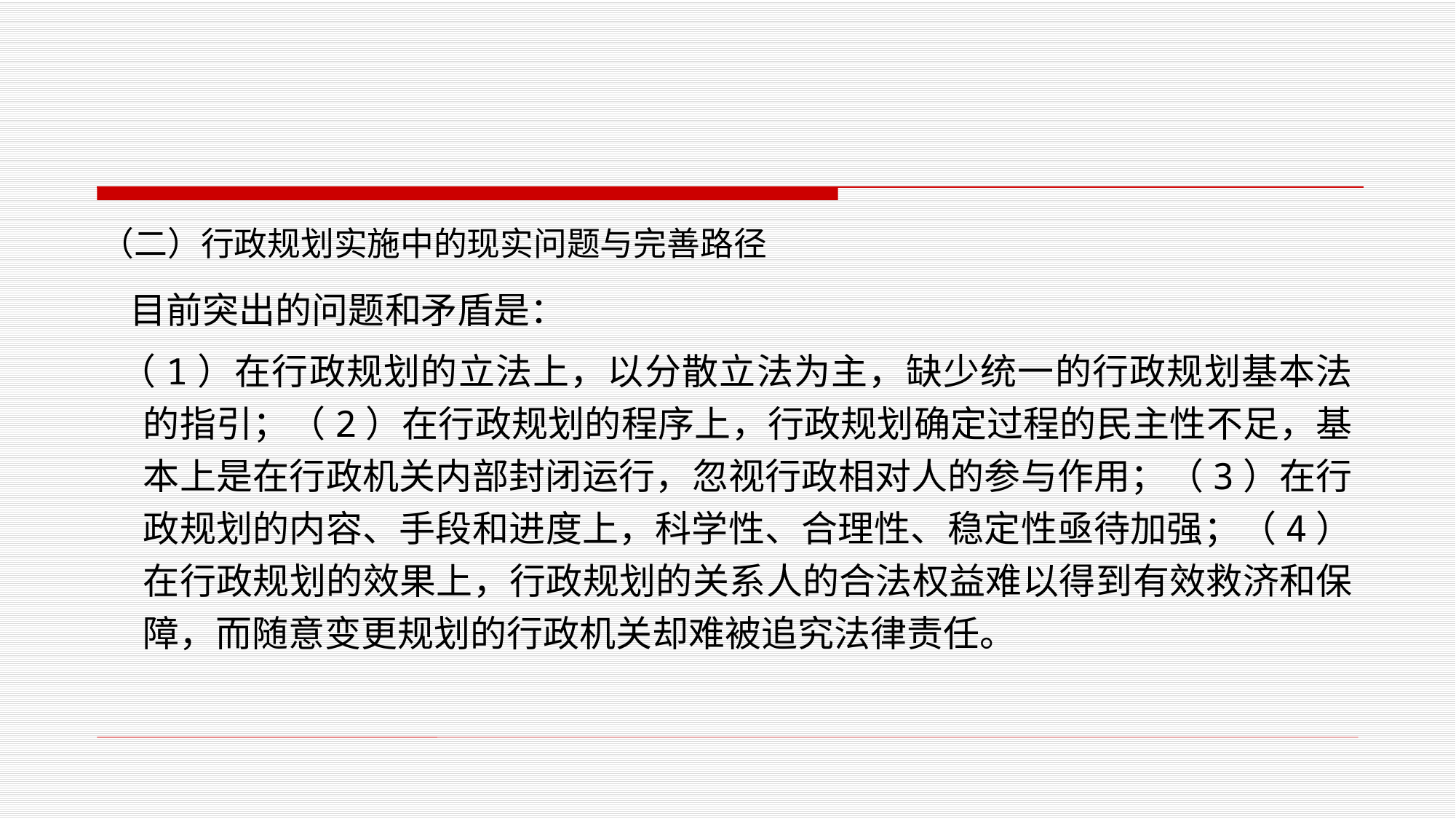

#
（二）行政规划实施中的现实问题与完善路径
  目前突出的问题和矛盾是：
 （1）在行政规划的立法上，以分散立法为主，缺少统一的行政规划基本法的指引；（2）在行政规划的程序上，行政规划确定过程的民主性不足，基本上是在行政机关内部封闭运行，忽视行政相对人的参与作用；（3）在行政规划的内容、手段和进度上，科学性、合理性、稳定性亟待加强；（4）在行政规划的效果上，行政规划的关系人的合法权益难以得到有效救济和保障，而随意变更规划的行政机关却难被追究法律责任。